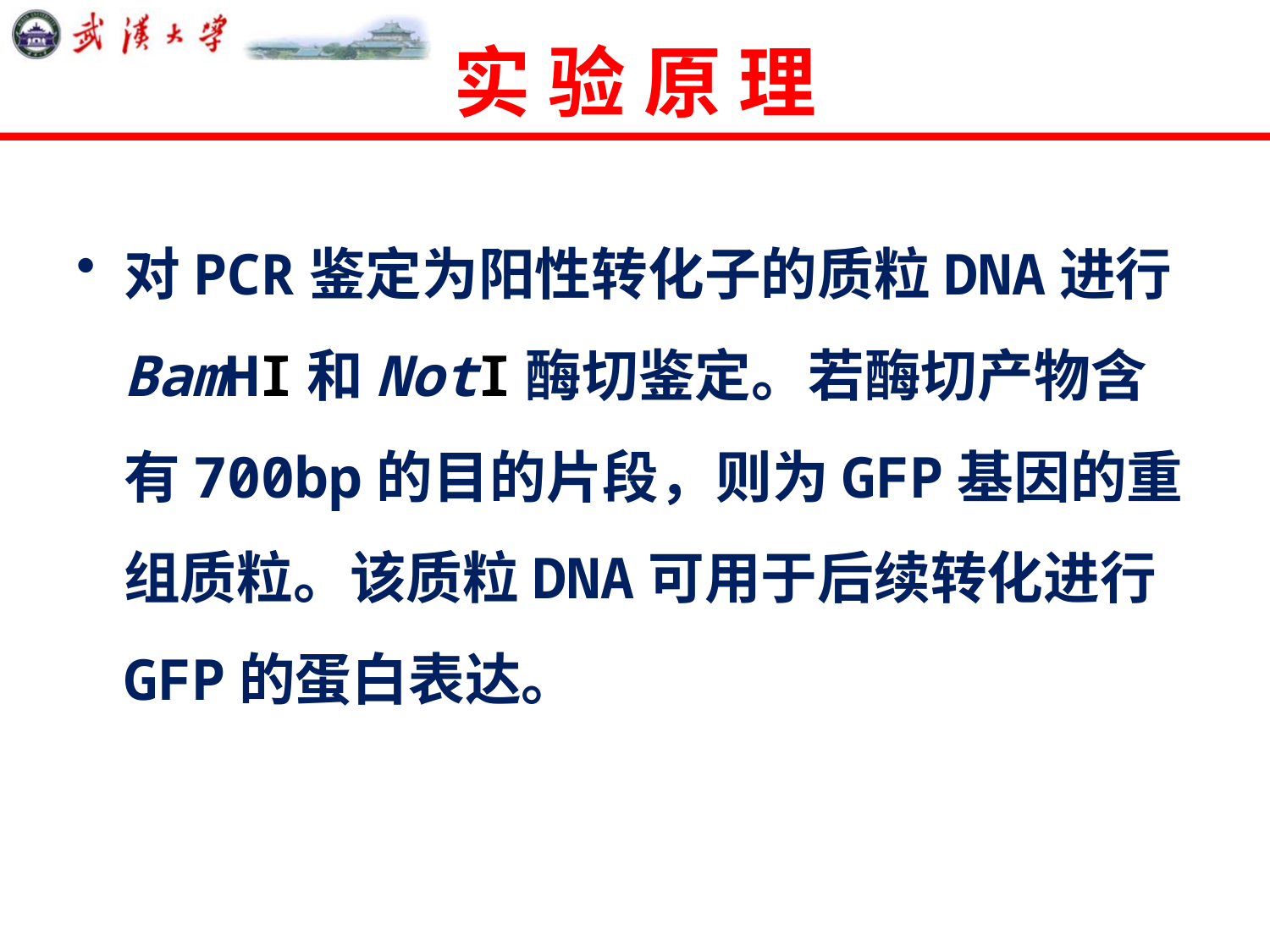

# 实 验 原 理
对PCR鉴定为阳性转化子的质粒DNA进行BamHI和NotI酶切鉴定。若酶切产物含有700bp的目的片段，则为GFP基因的重组质粒。该质粒DNA可用于后续转化进行GFP的蛋白表达。